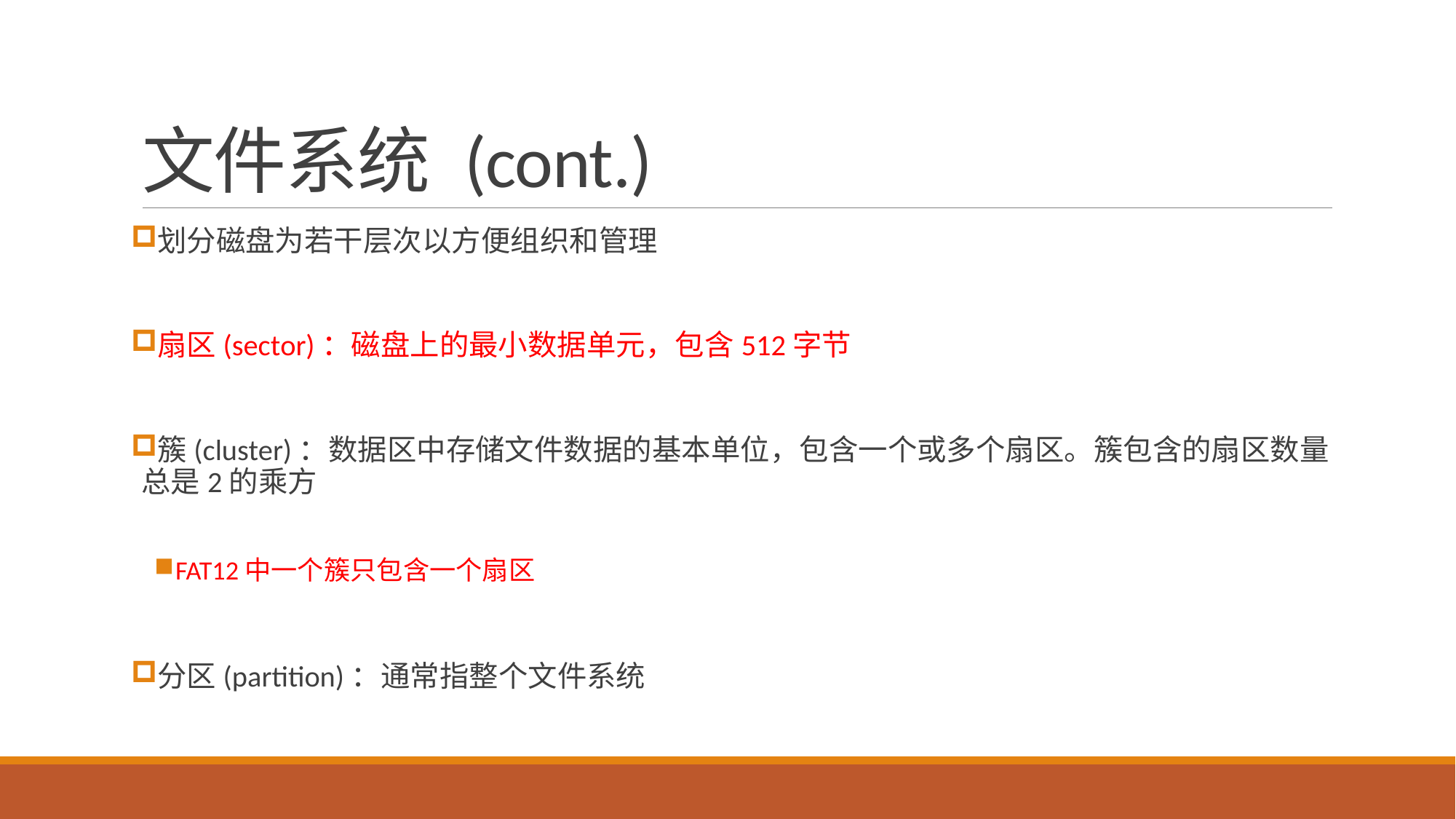

# 文件系统 (cont.)
划分磁盘为若干层次以方便组织和管理

扇区(sector)：磁盘上的最小数据单元，包含512字节

簇(cluster)：数据区中存储文件数据的基本单位，包含一个或多个扇区。簇包含的扇区数量总是2的乘方

FAT12中一个簇只包含一个扇区

分区(partition)：通常指整个文件系统